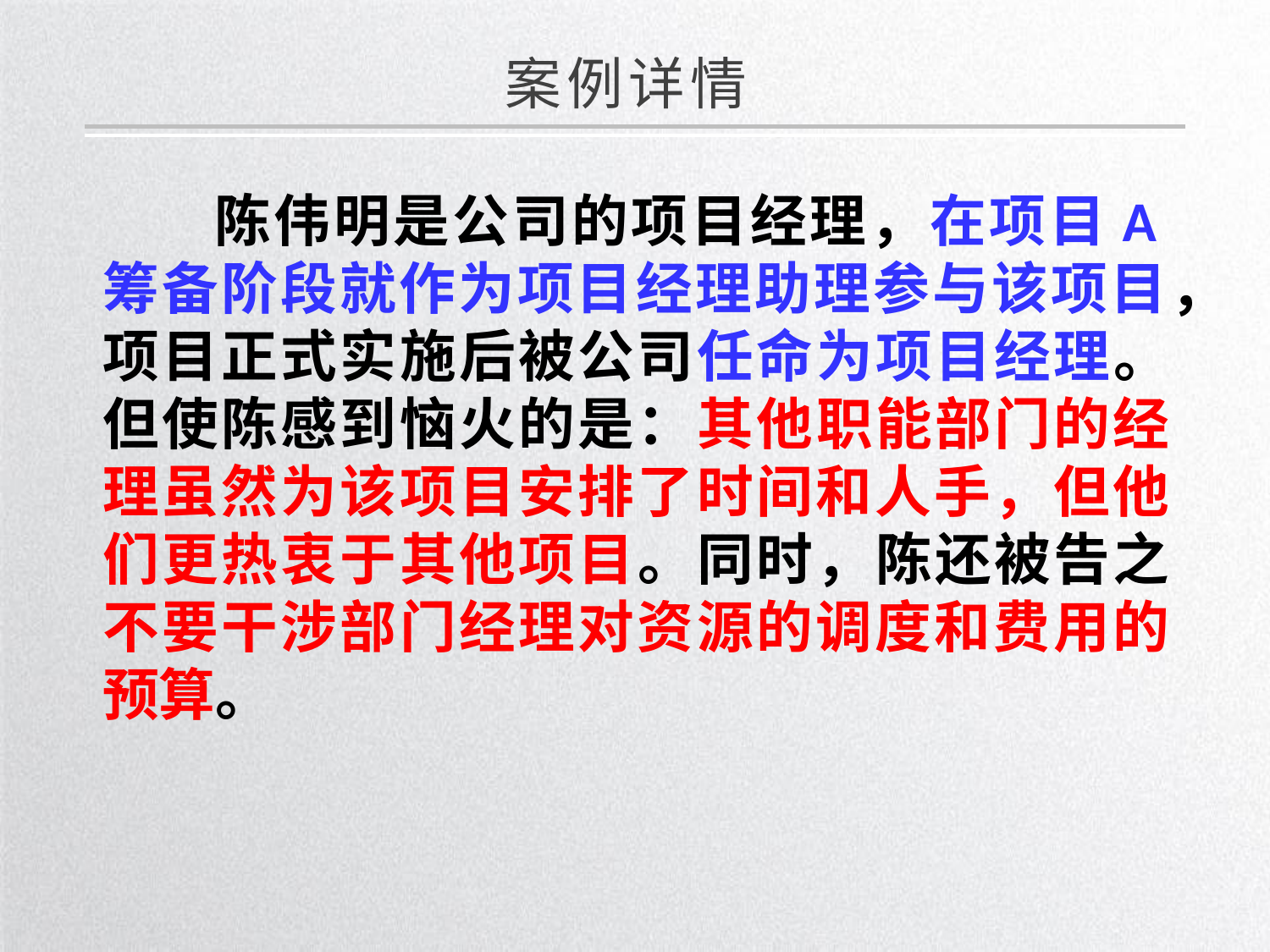

案例详情
  陈伟明是公司的项目经理，在项目A筹备阶段就作为项目经理助理参与该项目，项目正式实施后被公司任命为项目经理。但使陈感到恼火的是：其他职能部门的经理虽然为该项目安排了时间和人手，但他们更热衷于其他项目。同时，陈还被告之不要干涉部门经理对资源的调度和费用的预算。